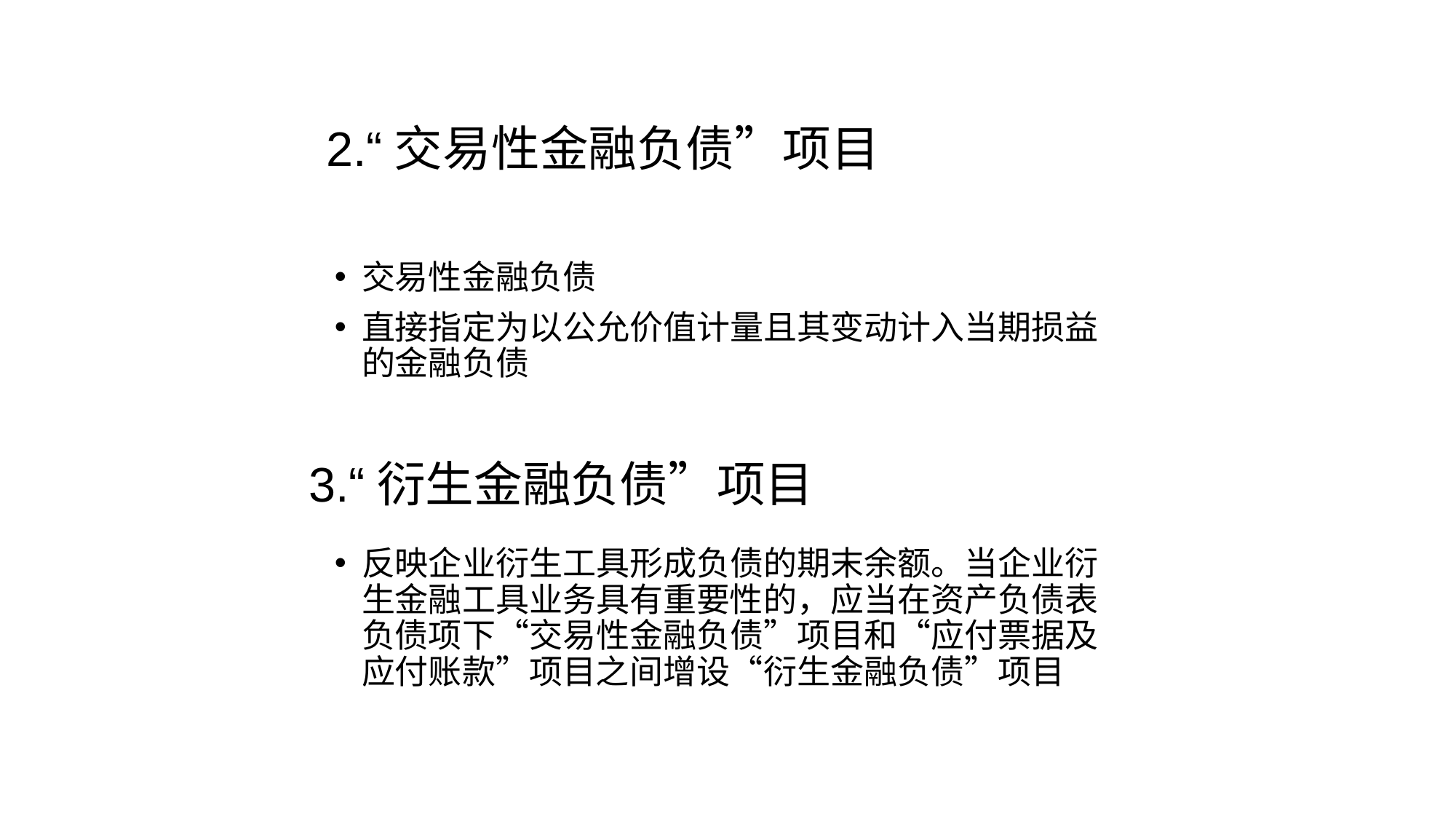

# 2.“交易性金融负债”项目
交易性金融负债
直接指定为以公允价值计量且其变动计入当期损益的金融负债

反映企业衍生工具形成负债的期末余额。当企业衍生金融工具业务具有重要性的，应当在资产负债表负债项下“交易性金融负债”项目和“应付票据及应付账款”项目之间增设“衍生金融负债”项目
3.“衍生金融负债”项目